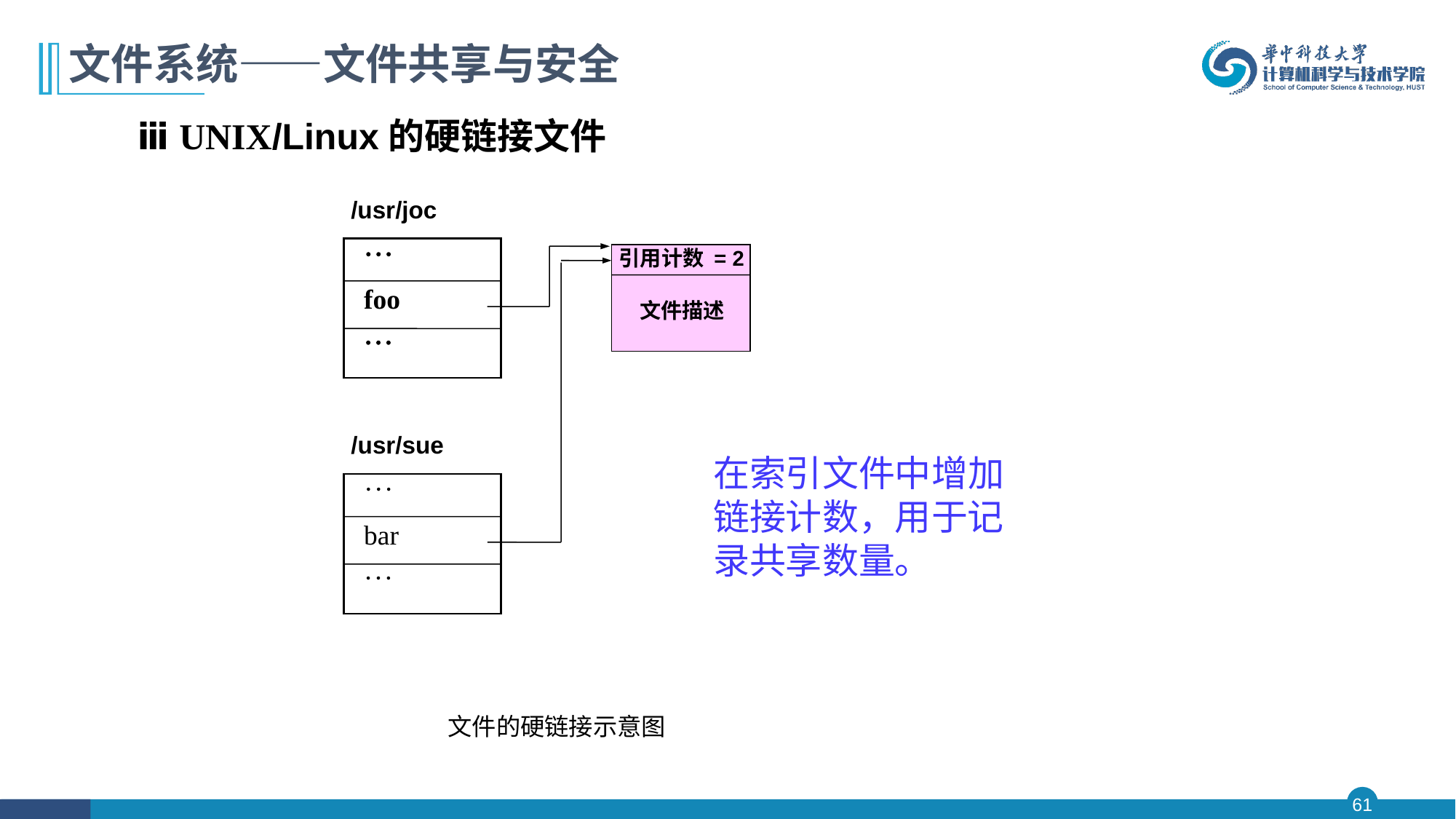

# 文件系统——文件共享与安全
ⅲ UNIX/Linux的硬链接文件
/usr/joc
…

引用计数 = 2

foo
文件描述

…

/usr/sue
在索引文件中增加链接计数，用于记录共享数量。
…

bar

…

文件的硬链接示意图